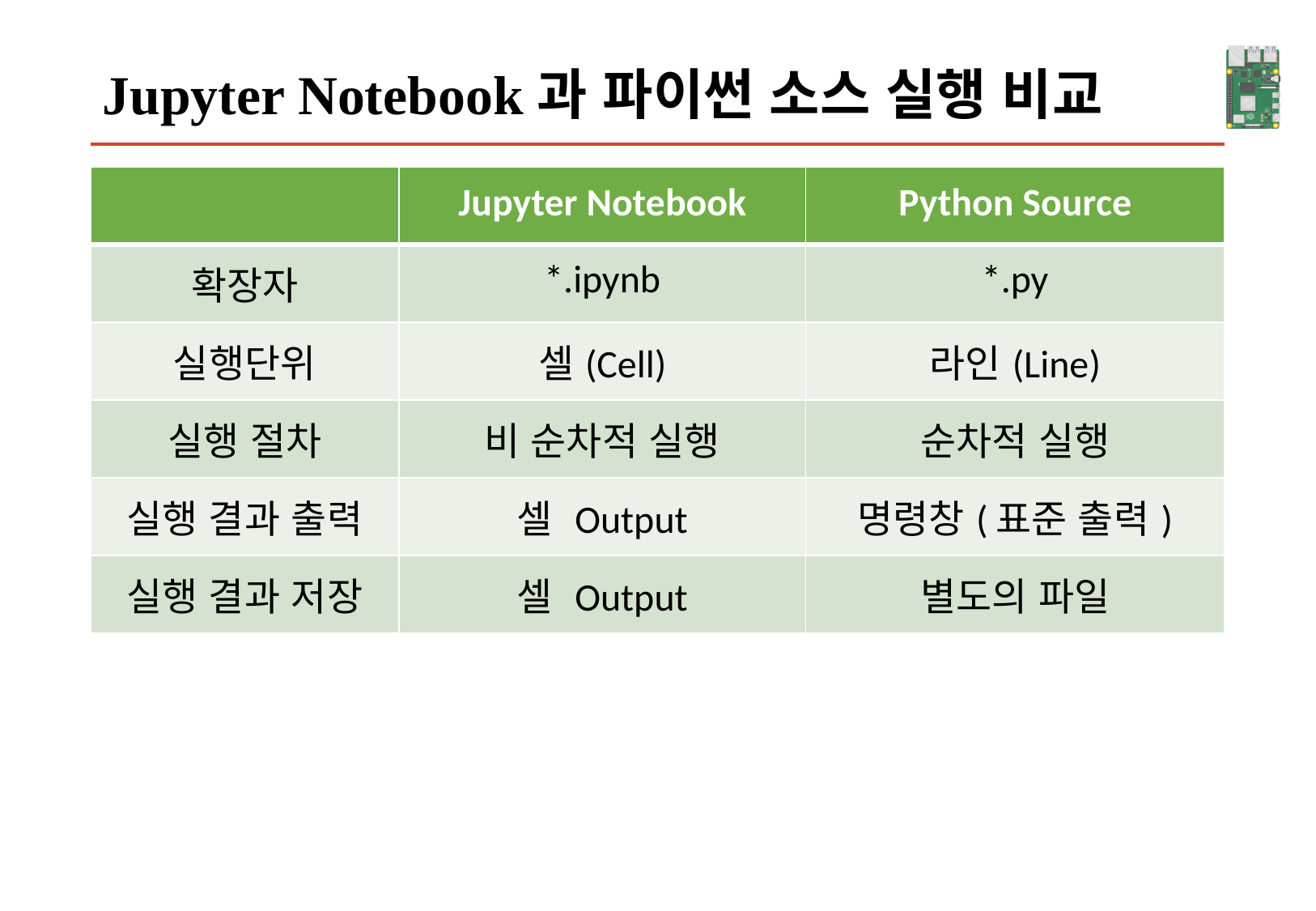

# Jupyter Notebook과 파이썬 소스 실행 비교
|  | Jupyter Notebook | Python Source |
| --- | --- | --- |
| 확장자 | \*.ipynb | \*.py |
| 실행단위 | 셀(Cell) | 라인(Line) |
| 실행 절차 | 비 순차적 실행 | 순차적 실행 |
| 실행 결과 출력 | 셀 Output | 명령창(표준 출력) |
| 실행 결과 저장 | 셀 Output | 별도의 파일 |